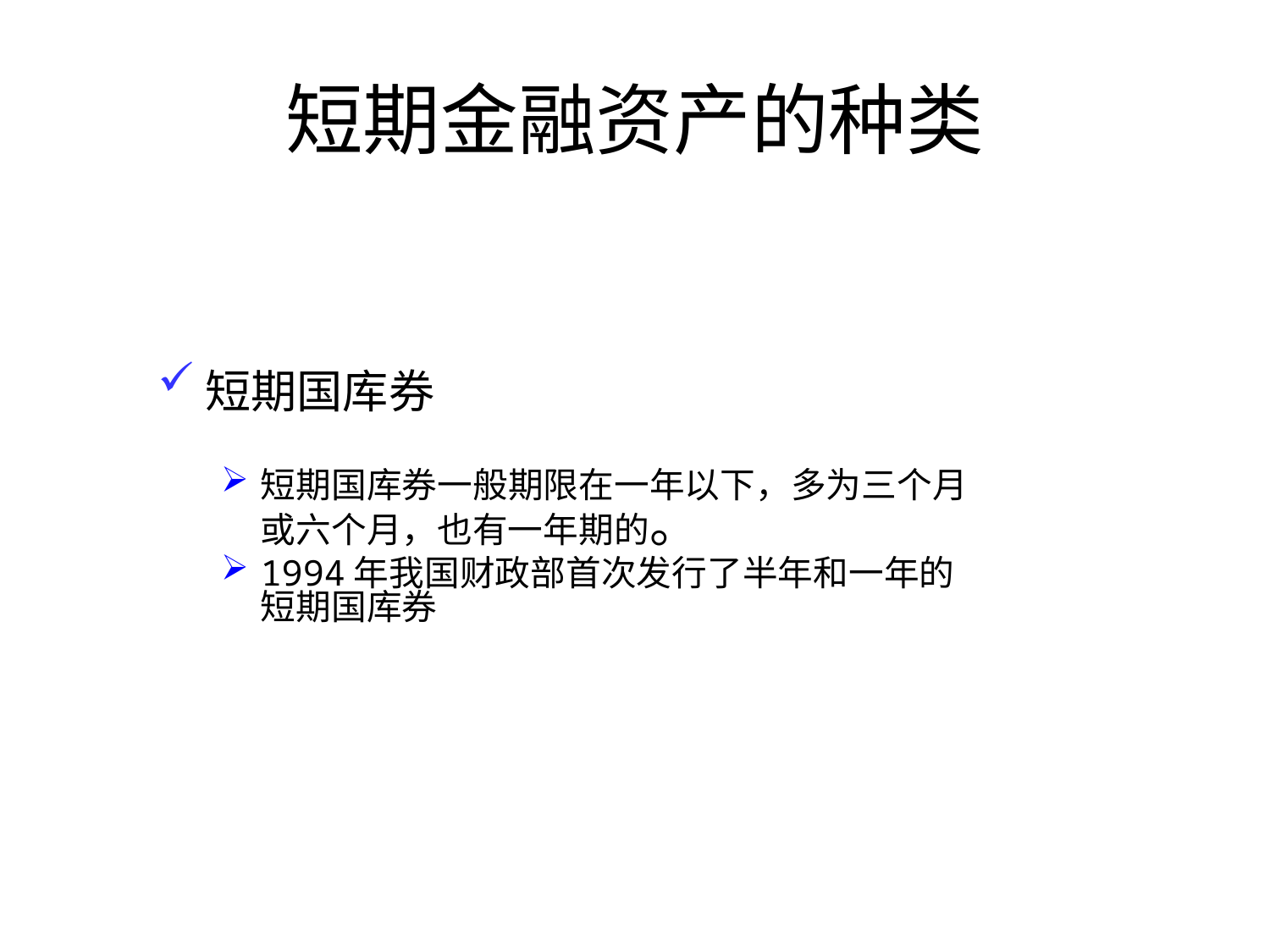

短期金融资产的种类
短期国库券

短期国库券一般期限在一年以下，多为三个月或六个月，也有一年期的。
1994年我国财政部首次发行了半年和一年的短期国库券